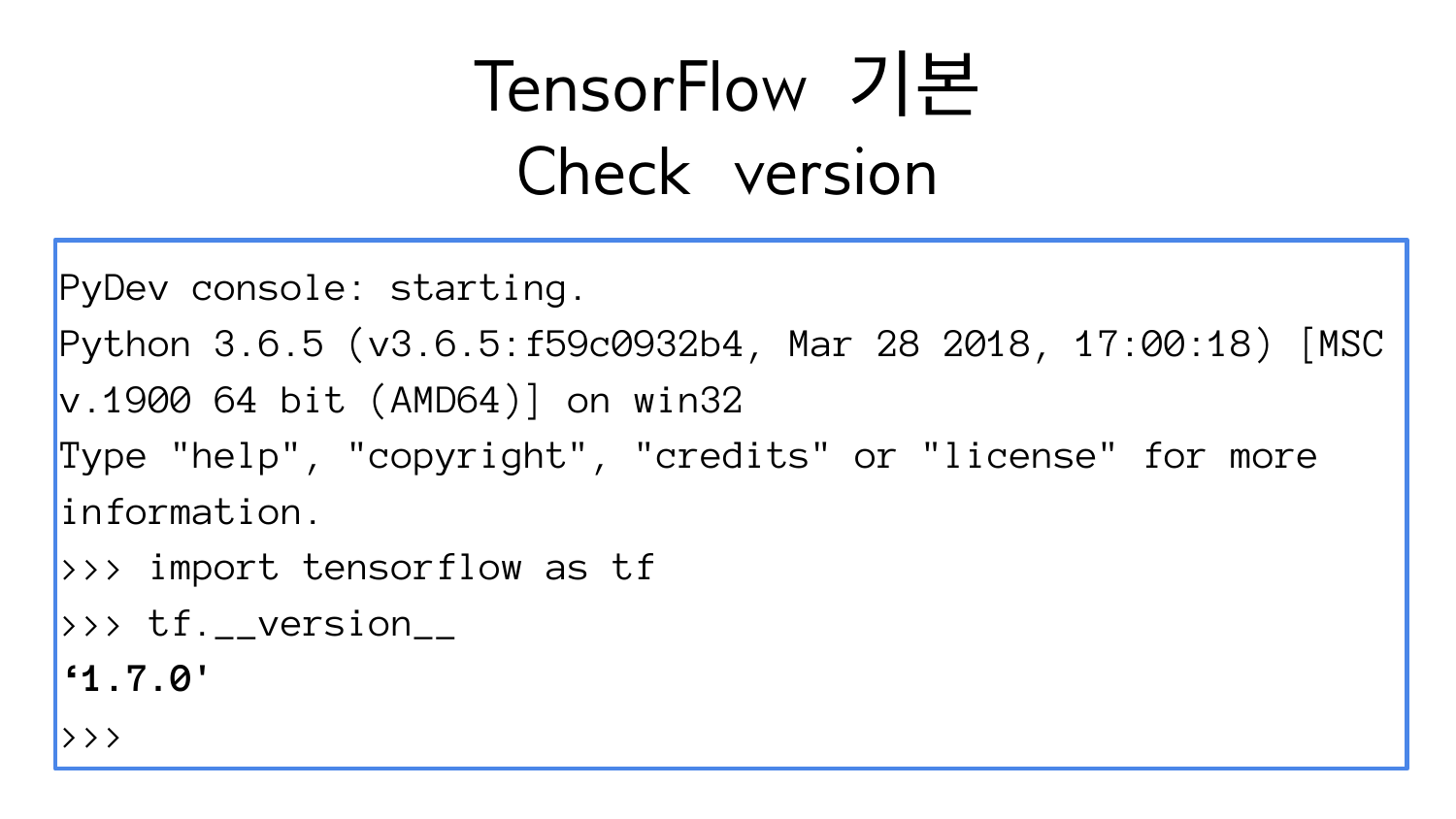

# TensorFlow 기본 Check  version
PyDev console: starting.
Python 3.6.5 (v3.6.5:f59c0932b4, Mar 28 2018, 17:00:18) [MSC v.1900 64 bit (AMD64)] on win32
Type "help", "copyright", "credits" or "license" for more information.
>>> import tensorflow as tf
>>> tf.__version__
‘1.7.0'
>>>